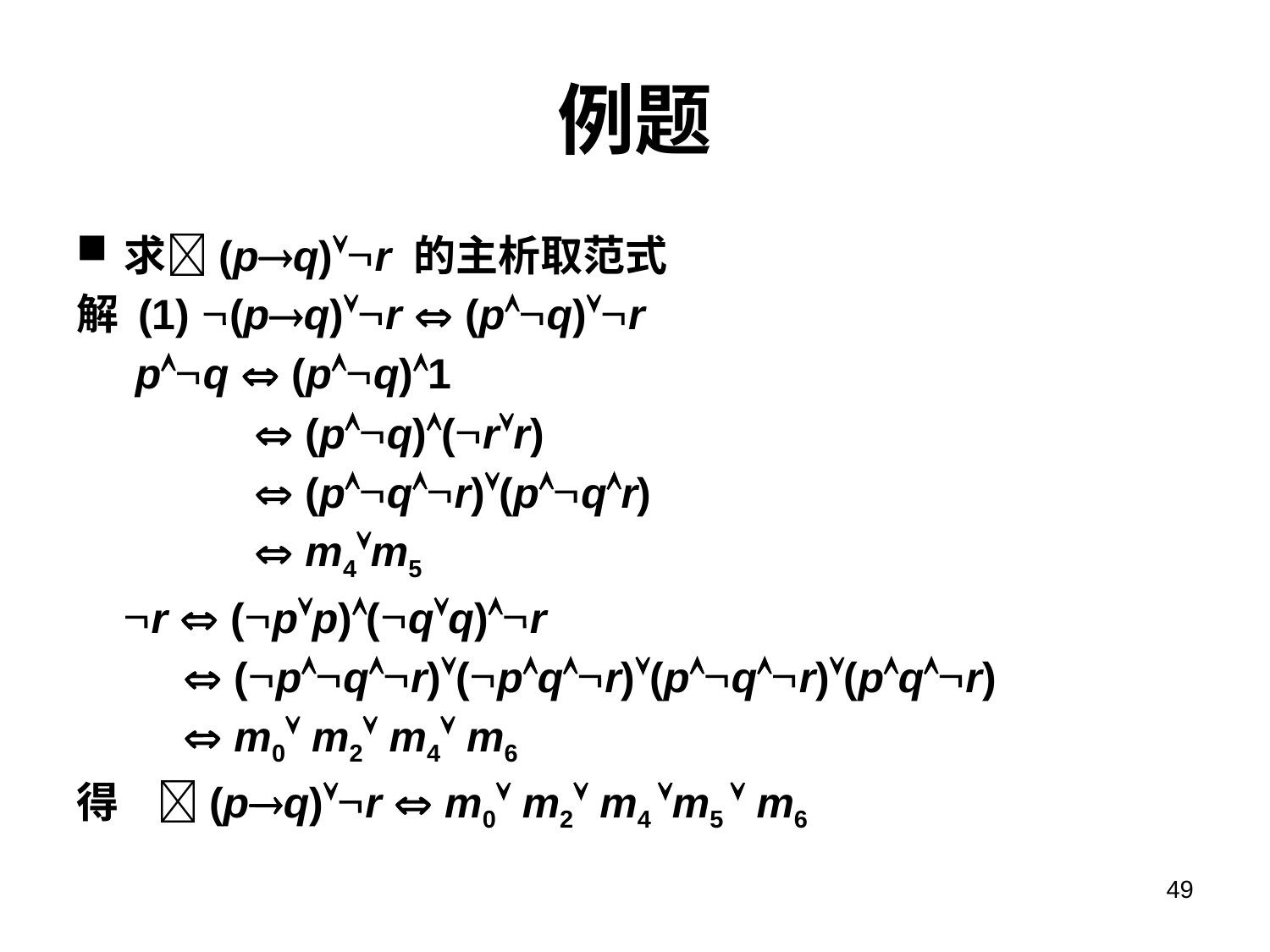

# 例题
求¬(p→q)∨¬r 的主析取范式
解 (1) ¬(p→q)∨¬r ⇔ (p∧¬q)∨¬r
     p∧¬q ⇔ (p∧¬q)∧1
               ⇔ (p∧¬q)∧(¬r∨r)
               ⇔ (p∧¬q∧¬r)∨(p∧¬q∧r)
               ⇔ m4∨m5
    ¬r ⇔ (¬p∨p)∧(¬q∨q)∧¬r
         ⇔ (¬p∧¬q∧¬r)∨(¬p∧q∧¬r)∨(p∧¬q∧¬r)∨(p∧q∧¬r)
         ⇔ m0∨ m2∨ m4∨ m6
得    ¬(p→q)∨¬r ⇔ m0∨ m2∨ m4 ∨m5 ∨ m6

49